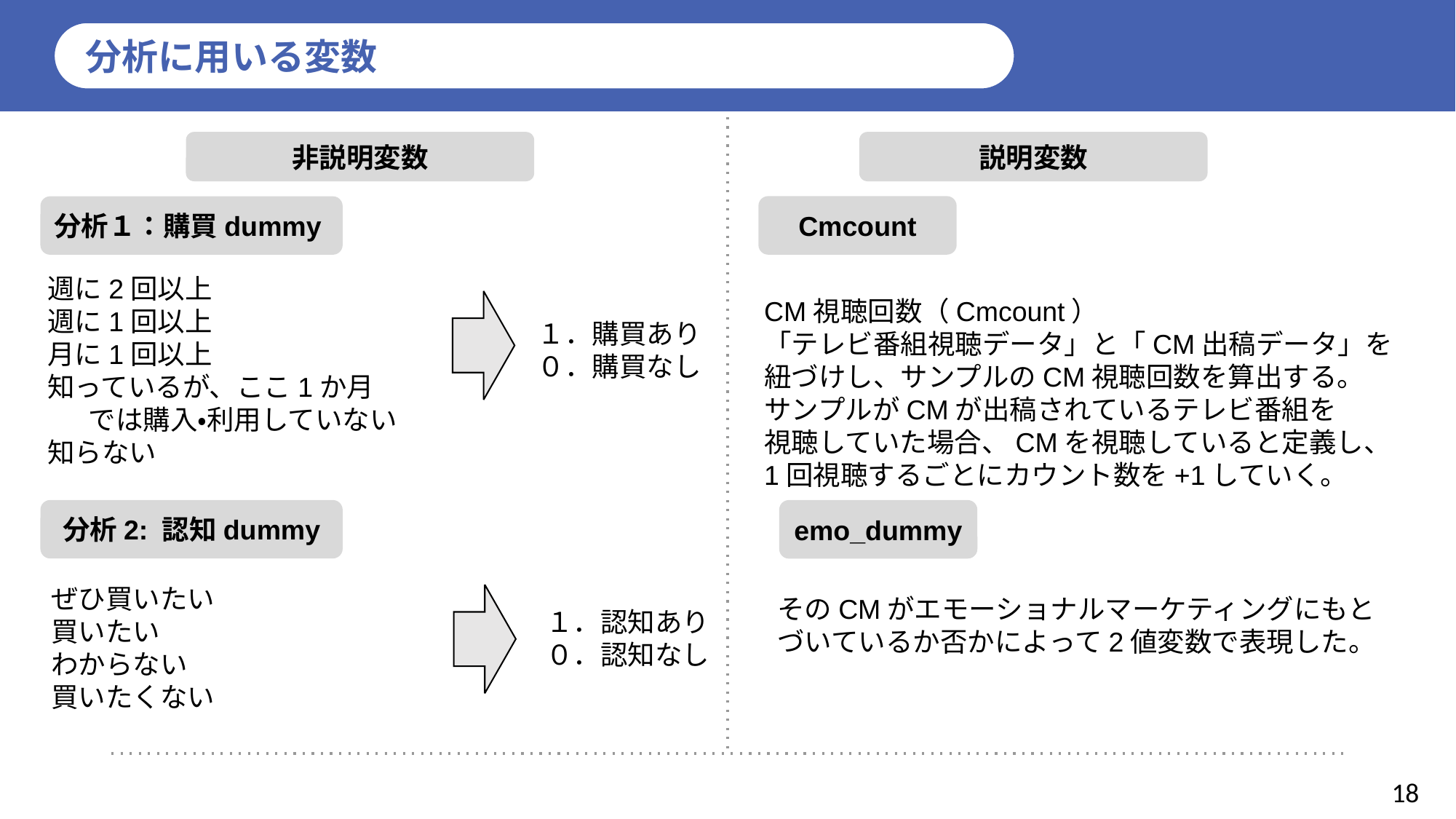

分析に用いる変数
説明変数
非説明変数
Cmcount
分析１：購買dummy
週に2回以上
週に1回以上
月に1回以上
知っているが、ここ1か月
では購入・利用していない
知らない
CM視聴回数（Cmcount）
「テレビ番組視聴データ」と「CM出稿データ」を
紐づけし、サンプルのCM視聴回数を算出する。
サンプルがCMが出稿されているテレビ番組を
視聴していた場合、CMを視聴していると定義し、
1回視聴するごとにカウント数を+1していく。
１．購買あり
０．購買なし

分析2: 認知dummy
emo_dummy
ぜひ買いたい
買いたい
わからない
買いたくない
そのCMがエモーショナルマーケティングにもとづいているか否かによって2値変数で表現した。
１．認知あり
０．認知なし

18